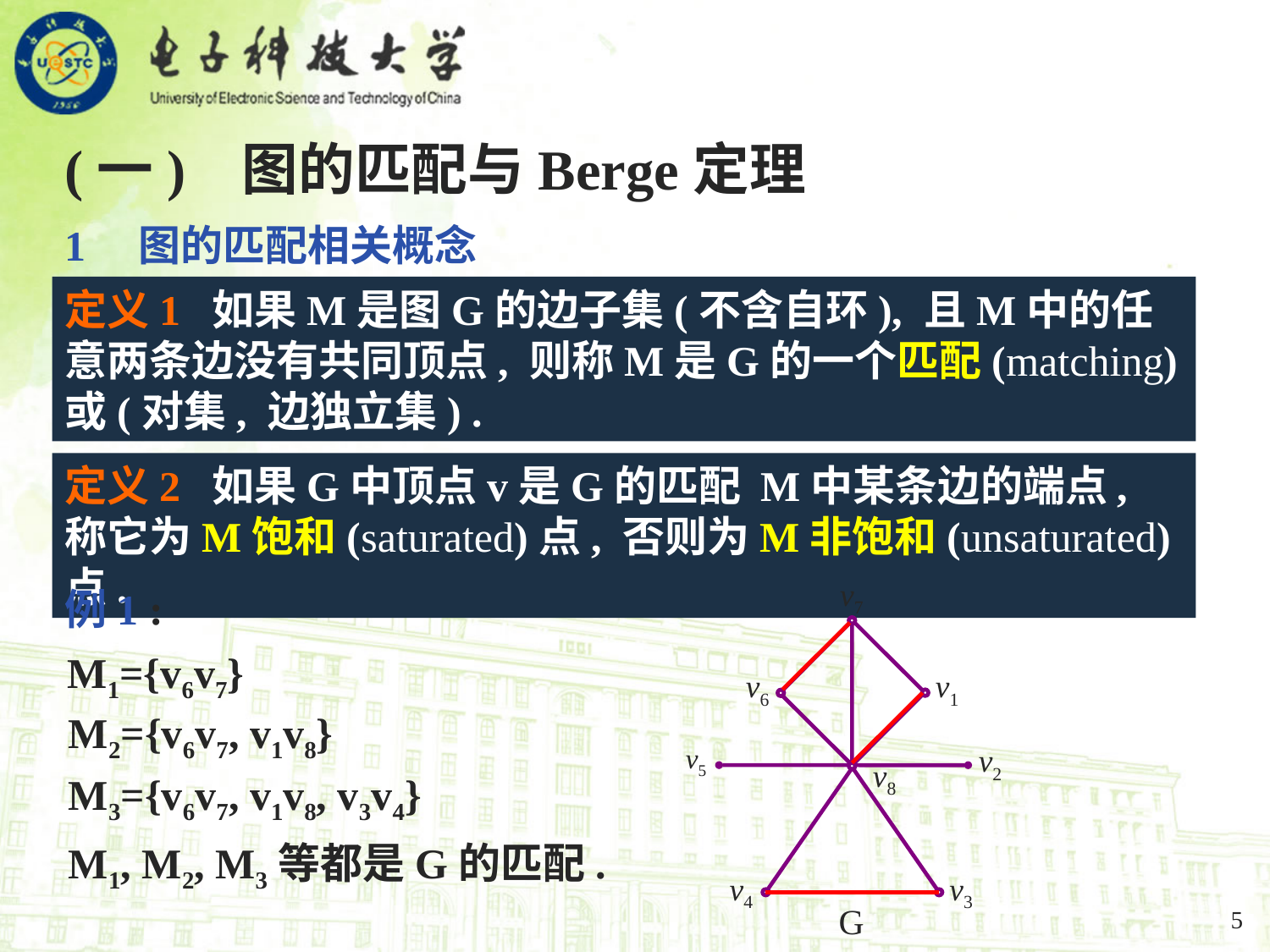

(一)   图的匹配与Berge定理
1    图的匹配相关概念
定义1  如果M是图G的边子集(不含自环), 且M中的任意两条边没有共同顶点, 则称M是G的一个匹配(matching)或(对集, 边独立集) .
定义2  如果G中顶点v是G的匹配 M中某条边的端点, 称它为M饱和(saturated)点, 否则为M非饱和(unsaturated)点.
v7

G

v6

v1

v2

v5

v8
v3

v4

例1 :
M1={v6v7}
M2={v6v7, v1v8}
M3={v6v7, v1v8, v3v4}
M1, M2, M3等都是G的匹配.
5